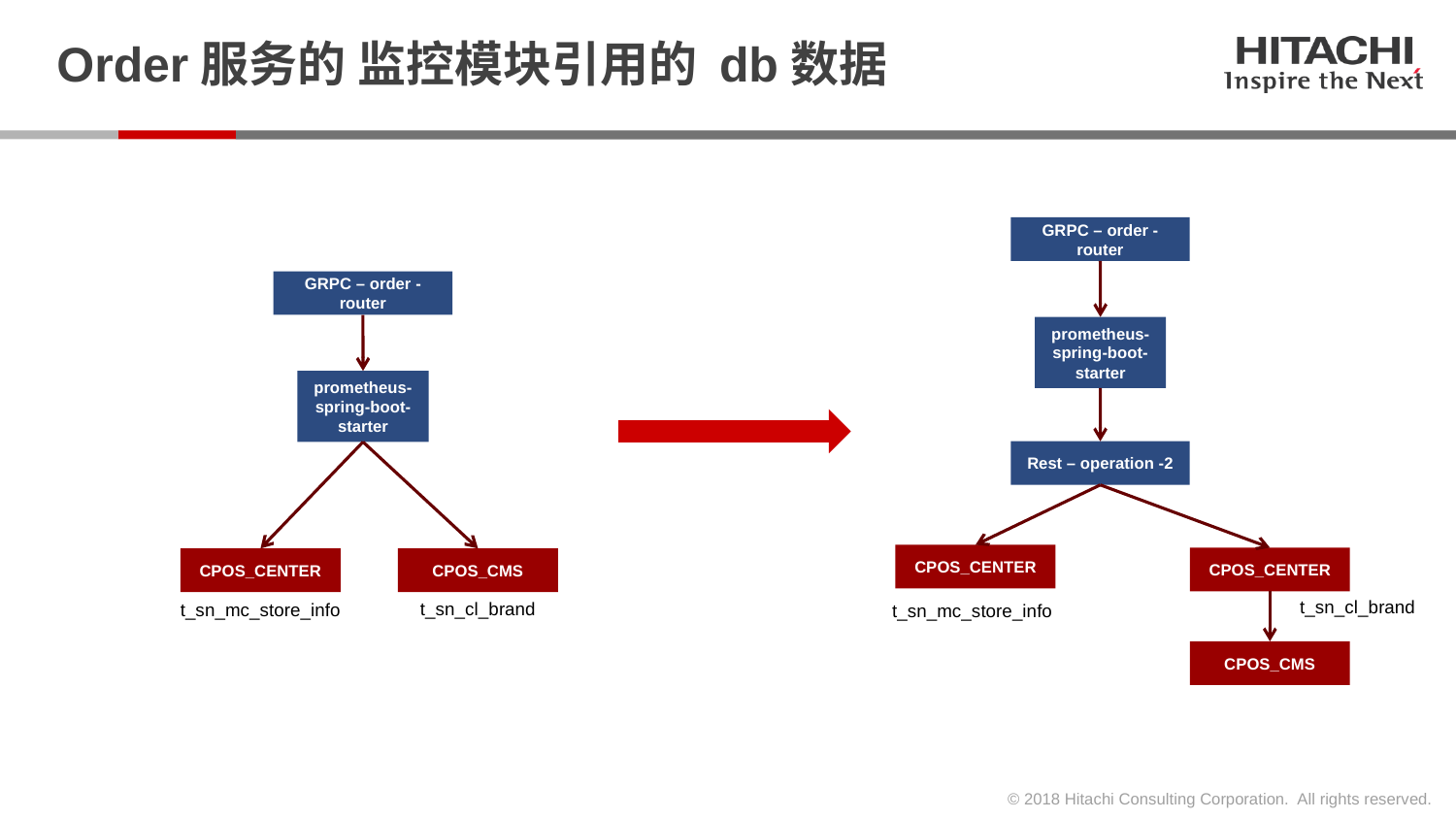

# Order服务的 监控模块引用的 db数据
GRPC – order -router
GRPC – order -router
prometheus-spring-boot-starter
prometheus-spring-boot-starter

Rest – operation -2
CPOS_CENTER
CPOS_CENTER
CPOS_CENTER
CPOS_CMS
t_sn_cl_brand
t_sn_cl_brand
t_sn_mc_store_info
t_sn_mc_store_info
CPOS_CMS